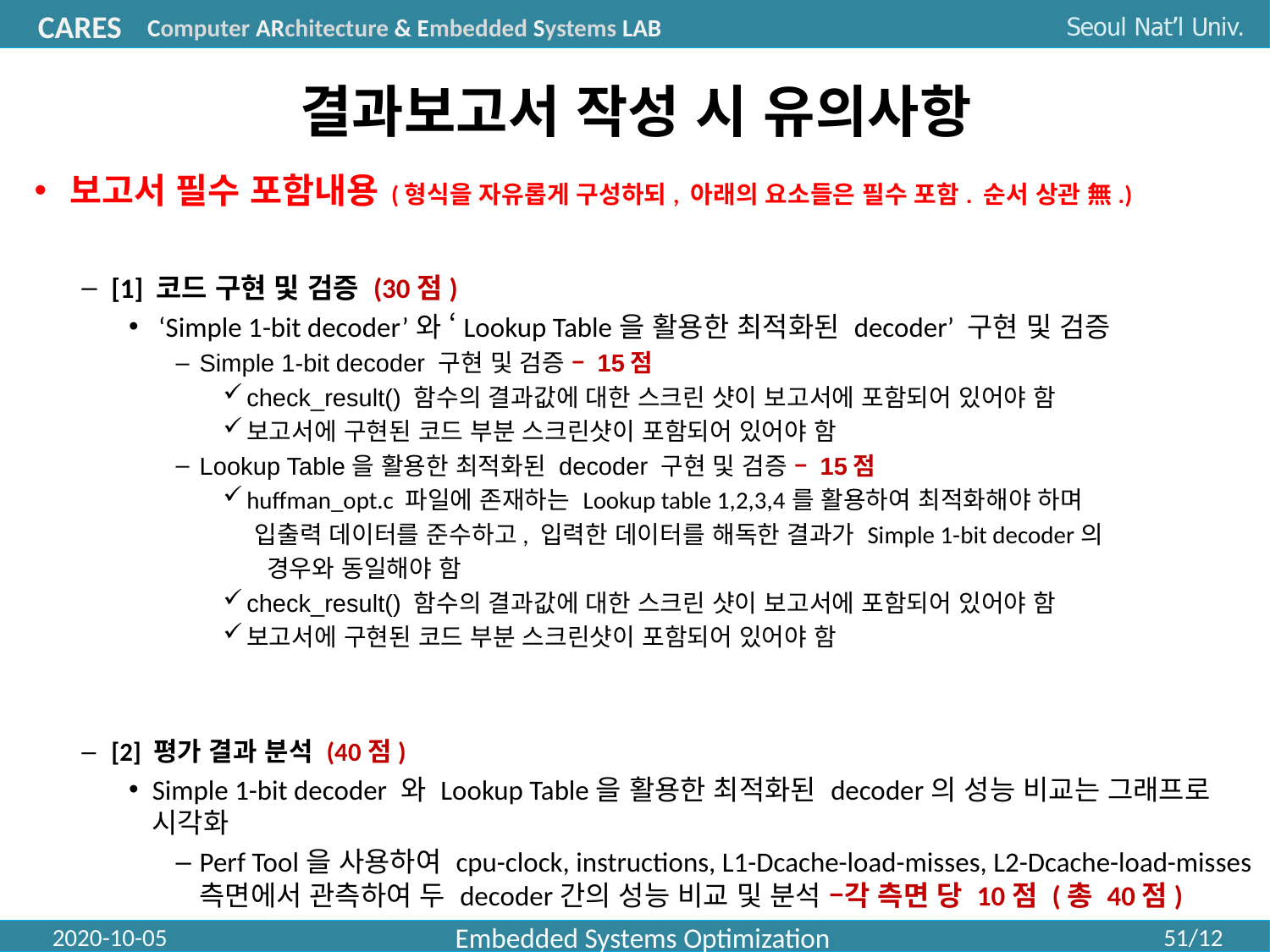

# 결과보고서 작성 시 유의사항
보고서 필수 포함내용 (형식을 자유롭게 구성하되, 아래의 요소들은 필수 포함. 순서 상관 無.)

[1] 코드 구현 및 검증 (30점)
 ‘Simple 1-bit decoder’와 ‘Lookup Table을 활용한 최적화된 decoder’ 구현 및 검증
Simple 1-bit decoder 구현 및 검증 – 15점
check_result() 함수의 결과값에 대한 스크린 샷이 보고서에 포함되어 있어야 함
보고서에 구현된 코드 부분 스크린샷이 포함되어 있어야 함
Lookup Table을 활용한 최적화된 decoder 구현 및 검증 – 15점
huffman_opt.c 파일에 존재하는 Lookup table 1,2,3,4를 활용하여 최적화해야 하며
    	입출력 데이터를 준수하고, 입력한 데이터를 해독한 결과가 Simple 1-bit decoder의
   	 경우와 동일해야 함
check_result() 함수의 결과값에 대한 스크린 샷이 보고서에 포함되어 있어야 함
보고서에 구현된 코드 부분 스크린샷이 포함되어 있어야 함

[2] 평가 결과 분석 (40점)
Simple 1-bit decoder 와 Lookup Table을 활용한 최적화된 decoder의 성능 비교는 그래프로 시각화
Perf Tool을 사용하여 cpu-clock, instructions, L1-Dcache-load-misses, L2-Dcache-load-misses측면에서 관측하여 두 decoder간의 성능 비교 및 분석 –각 측면 당 10점 (총 40점)
2020-10-05
Embedded Systems Optimization
51/12